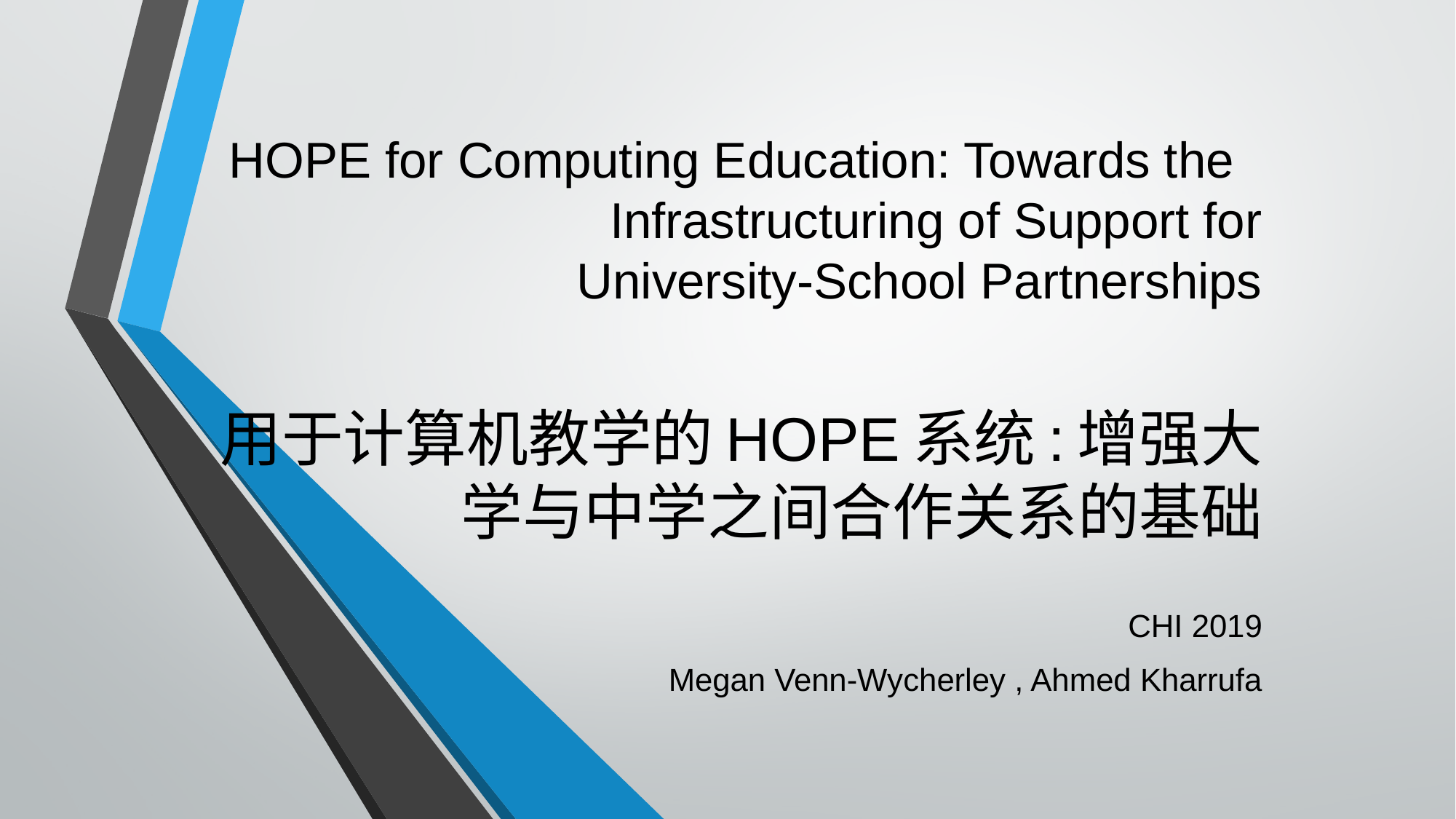

# HOPE for Computing Education: Towards the   Infrastructuring of Support for University-School Partnerships 用于计算机教学的HOPE系统:增强大学与中学之间合作关系的基础
CHI 2019
Megan Venn-Wycherley , Ahmed Kharrufa